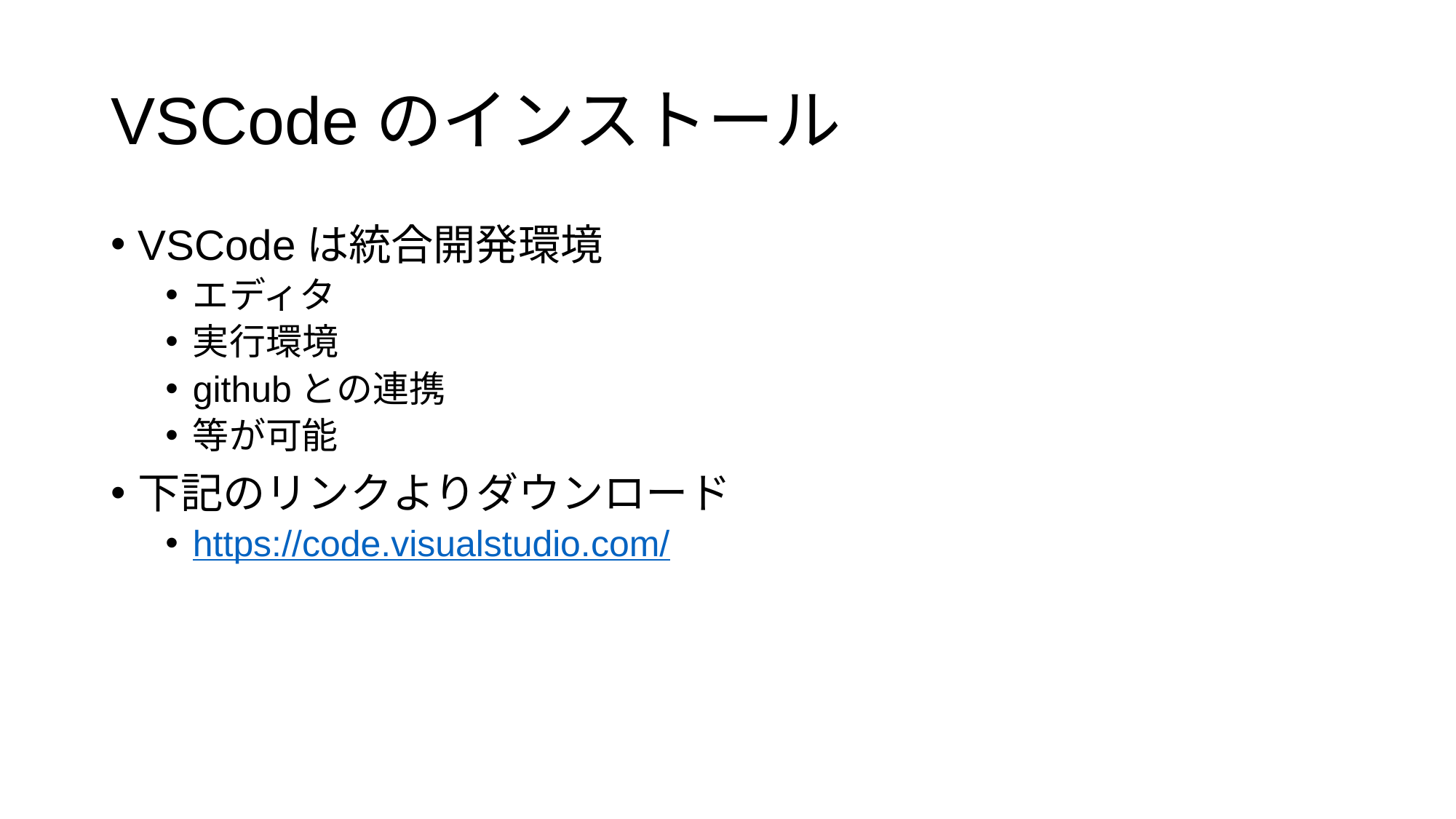

# VSCodeのインストール
VSCodeは統合開発環境
エディタ
実行環境
githubとの連携
等が可能
下記のリンクよりダウンロード
https://code.visualstudio.com/